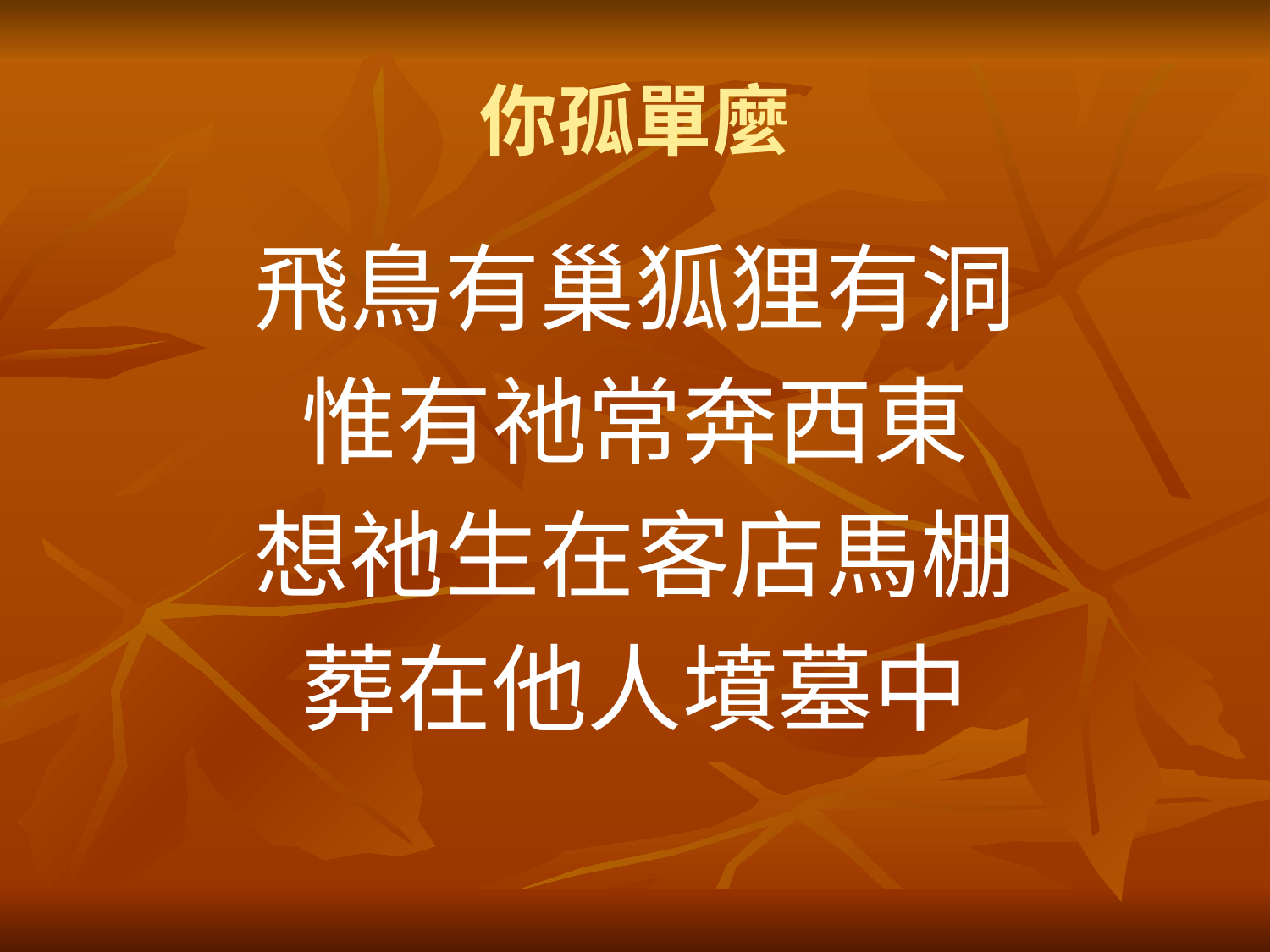

# 你孤單麼
飛鳥有巢狐狸有洞
惟有祂常奔西東
想祂生在客店馬棚
葬在他人墳墓中